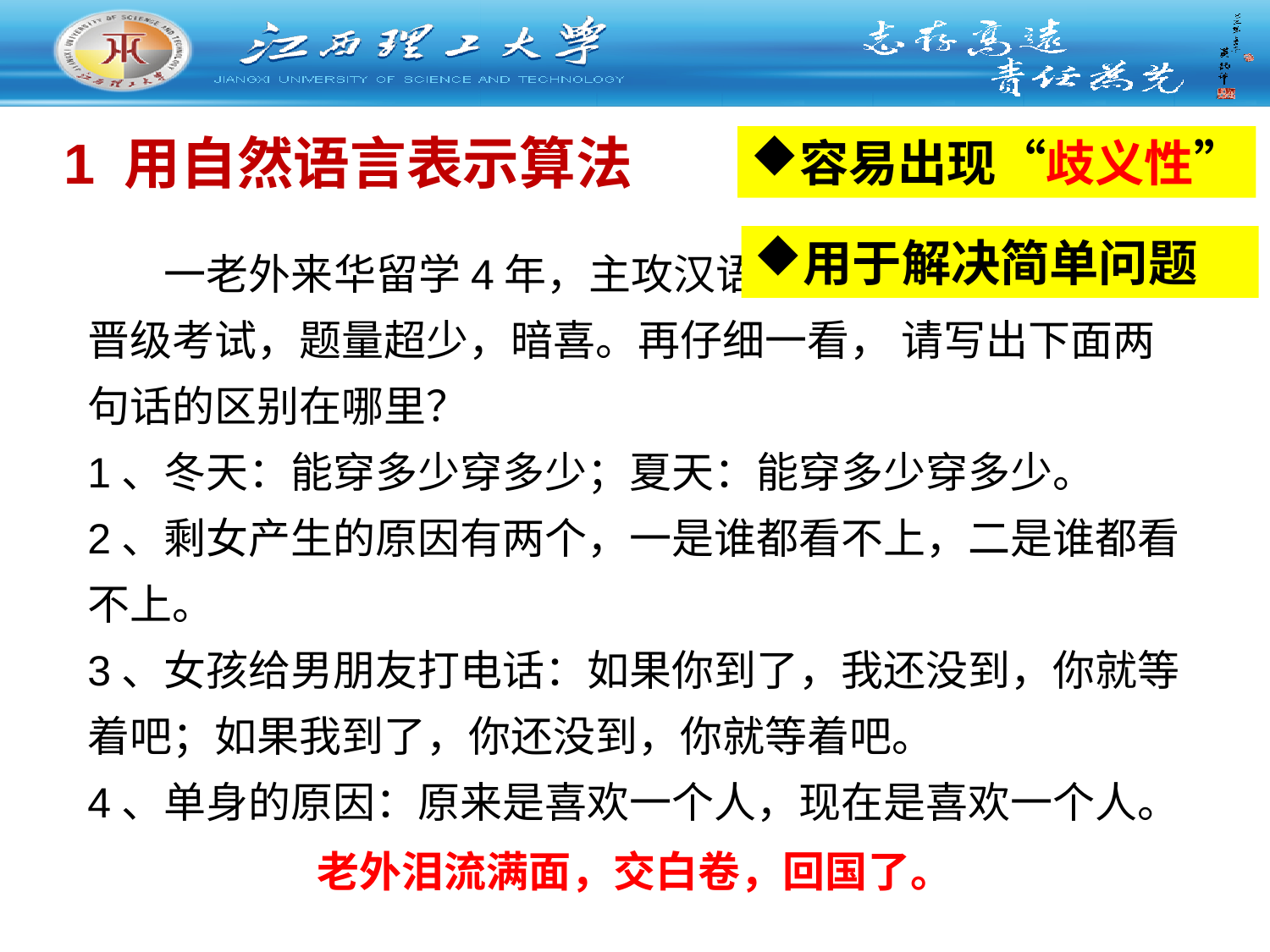

1 用自然语言表示算法
容易出现“歧义性”
       一老外来华留学4年，主攻汉语。 临毕业，参加中文晋级考试，题量超少，暗喜。再仔细一看， 请写出下面两句话的区别在哪里？
1、冬天：能穿多少穿多少；夏天：能穿多少穿多少。
2、剩女产生的原因有两个，一是谁都看不上，二是谁都看不上。
3、女孩给男朋友打电话：如果你到了，我还没到，你就等着吧；如果我到了，你还没到，你就等着吧。
4、单身的原因：原来是喜欢一个人，现在是喜欢一个人。
用于解决简单问题
老外泪流满面，交白卷，回国了。